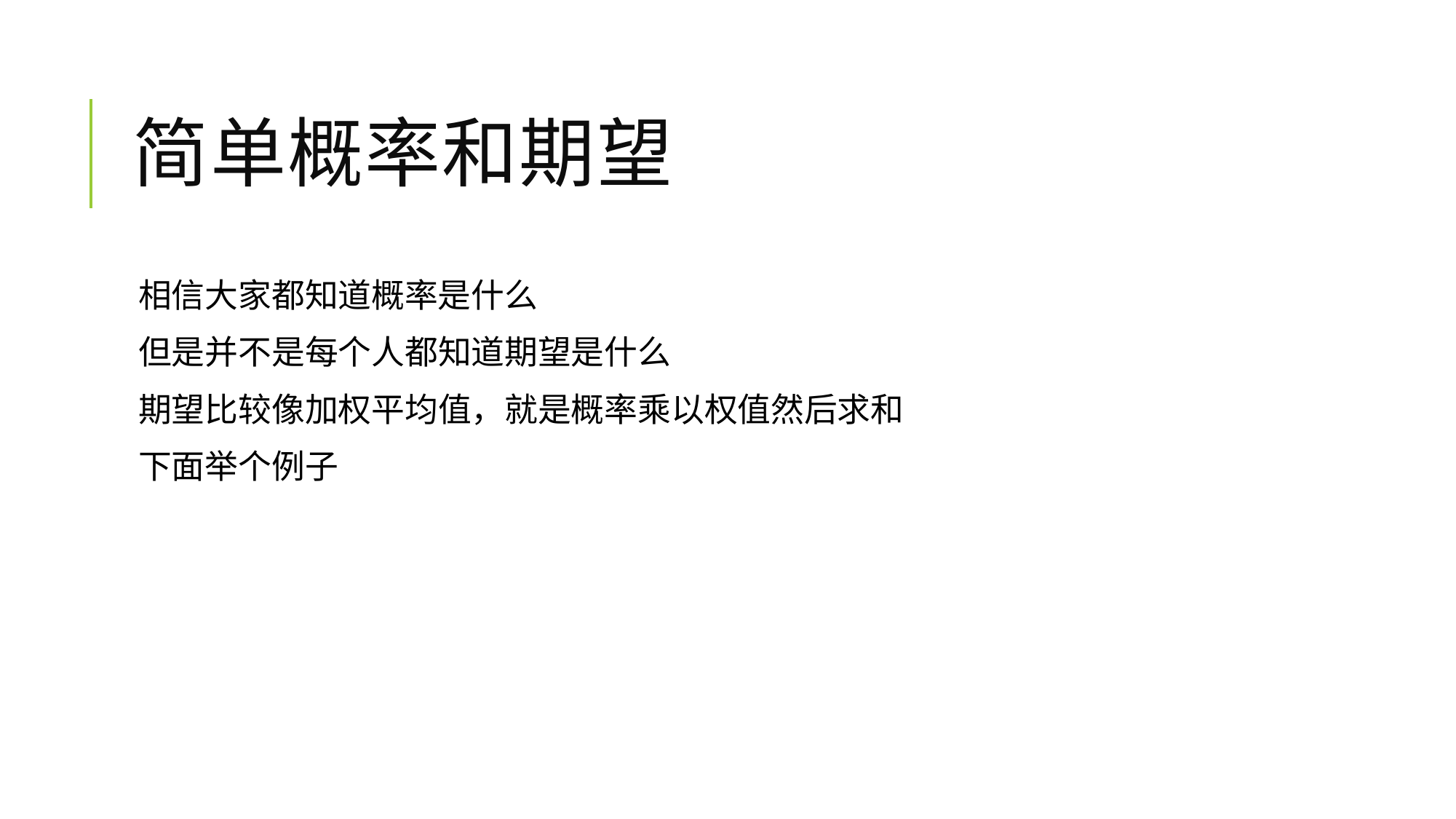

# 简单概率和期望
相信大家都知道概率是什么
但是并不是每个人都知道期望是什么
期望比较像加权平均值，就是概率乘以权值然后求和
下面举个例子